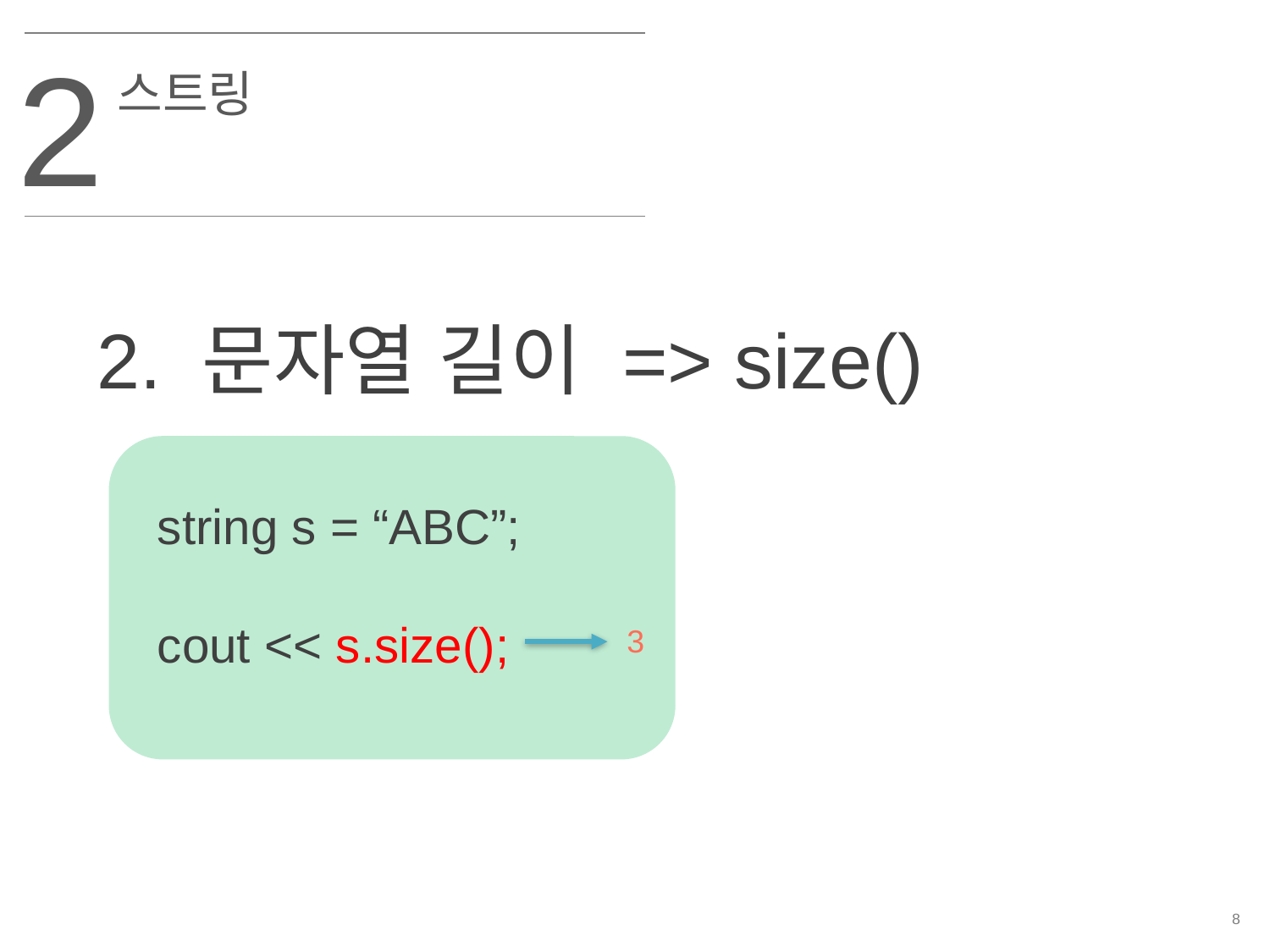

2
스트링
2. 문자열 길이 => size()

string s = “ABC”;

cout << s.size();

3